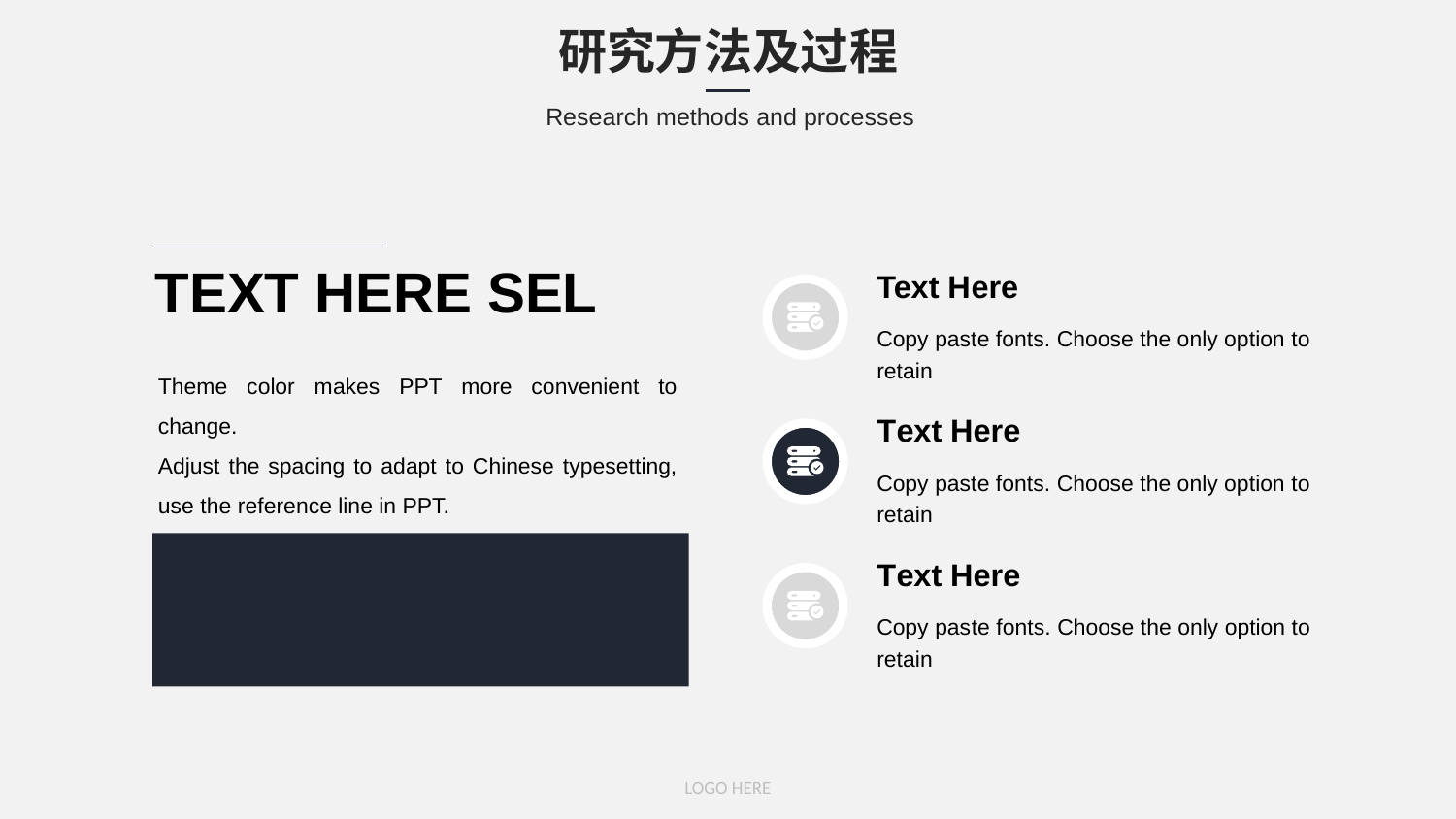

研究方法及过程
Research methods and processes
TEXT HERE SEL
Text H ere
Copy paste fonts. Choose the only option to  retain

Theme color makes PPT more convenient to change.
Adjust the spacing to adapt to Chinese typesetting, use the reference line in PPT.
T ext Here
Copy paste fonts. Choose the only option to  retain

T ext Here
Copy pas te fonts. Choose the only option to retain

9